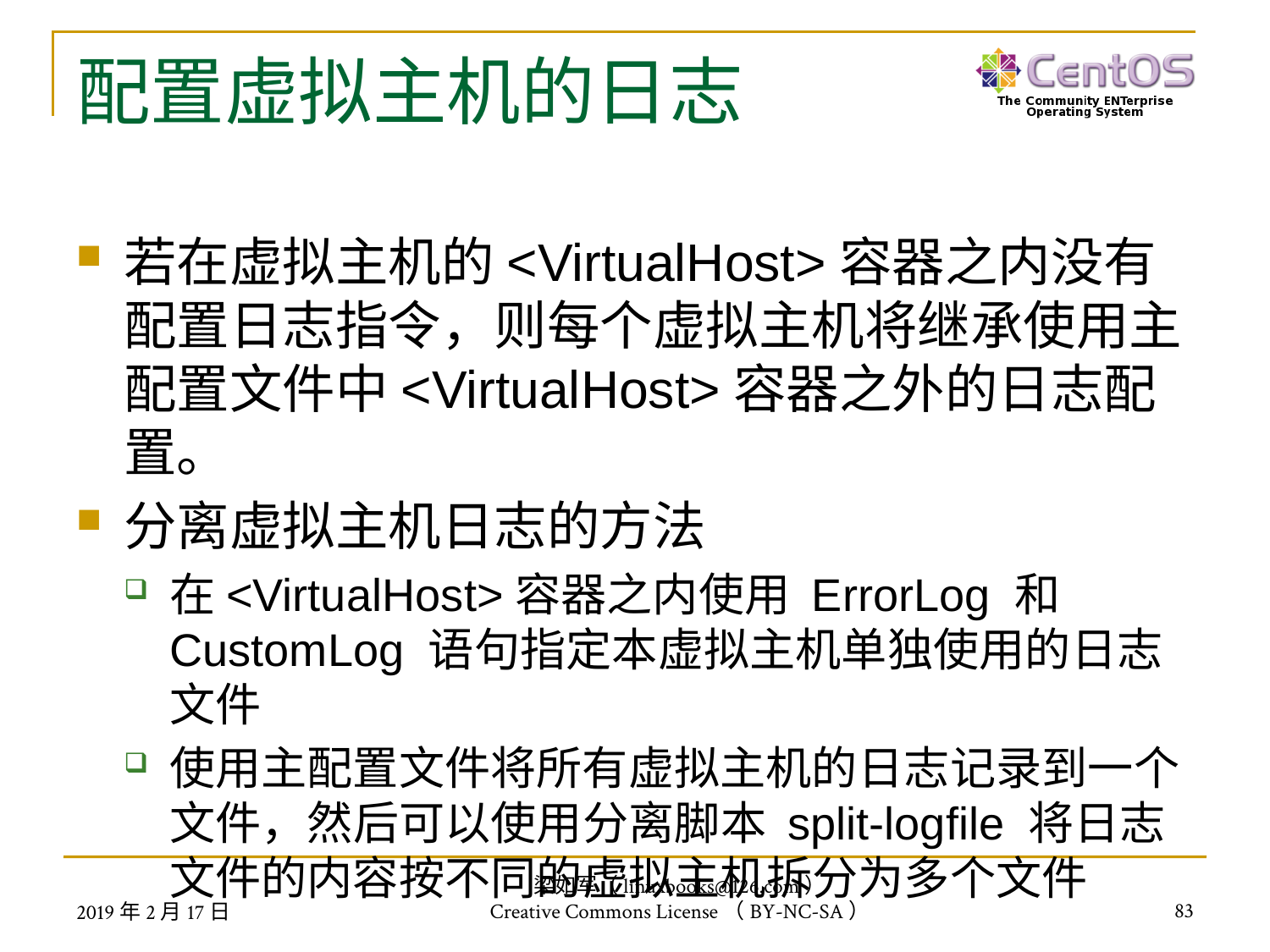

# 配置虚拟主机的日志
若在虚拟主机的<VirtualHost>容器之内没有配置日志指令，则每个虚拟主机将继承使用主配置文件中<VirtualHost>容器之外的日志配置。
分离虚拟主机日志的方法
在<VirtualHost>容器之内使用 ErrorLog 和 CustomLog 语句指定本虚拟主机单独使用的日志文件
使用主配置文件将所有虚拟主机的日志记录到一个文件，然后可以使用分离脚本 split-logfile 将日志文件的内容按不同的虚拟主机拆分为多个文件
梁如军（linuxbooks@126.com）
Creative Commons License（BY-NC-SA）
2019年2月17日
83